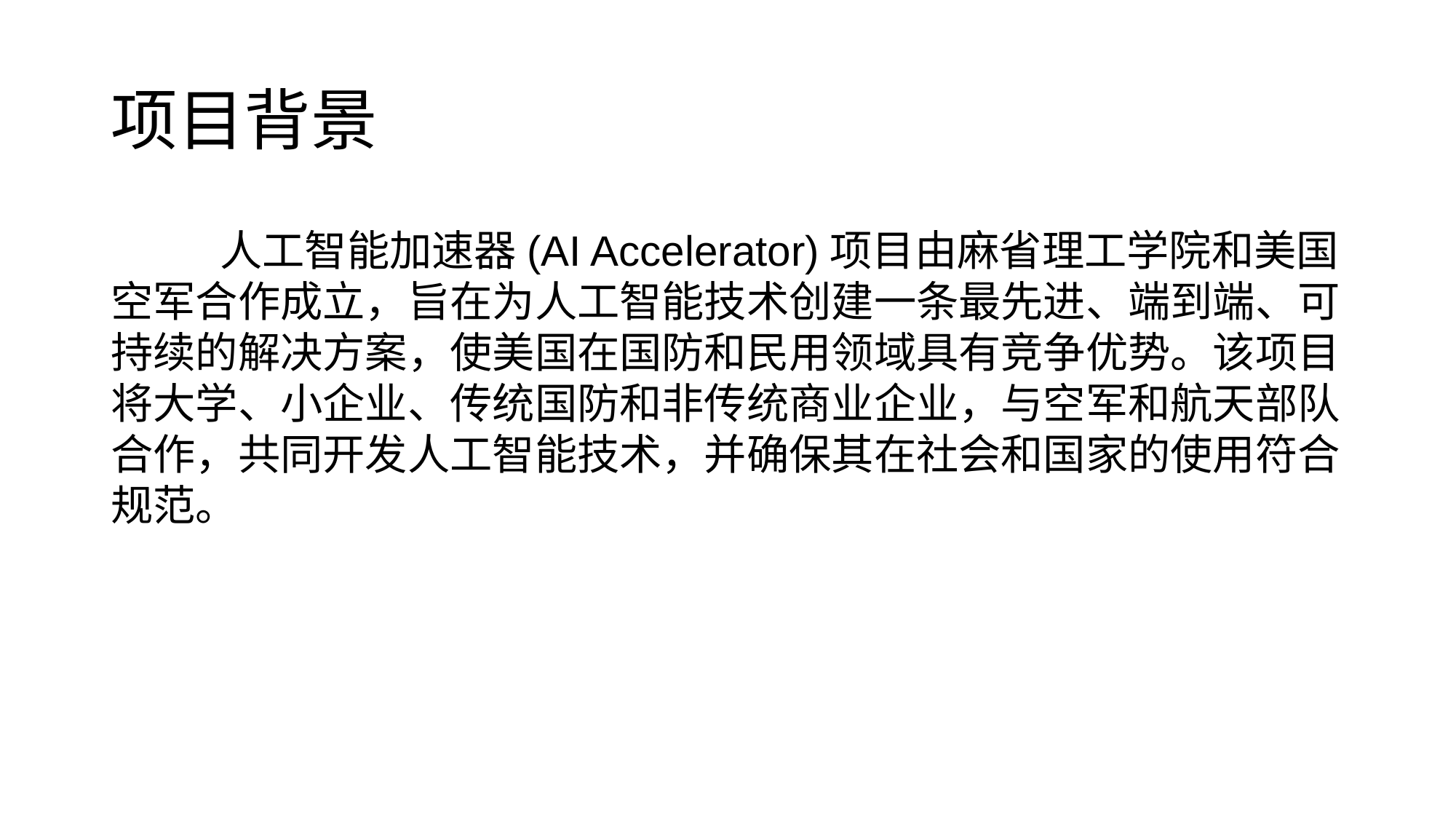

# 项目背景
	人工智能加速器(AI Accelerator)项目由麻省理工学院和美国空军合作成立，旨在为人工智能技术创建一条最先进、端到端、可持续的解决方案，使美国在国防和民用领域具有竞争优势。该项目将大学、小企业、传统国防和非传统商业企业，与空军和航天部队合作，共同开发人工智能技术，并确保其在社会和国家的使用符合规范。